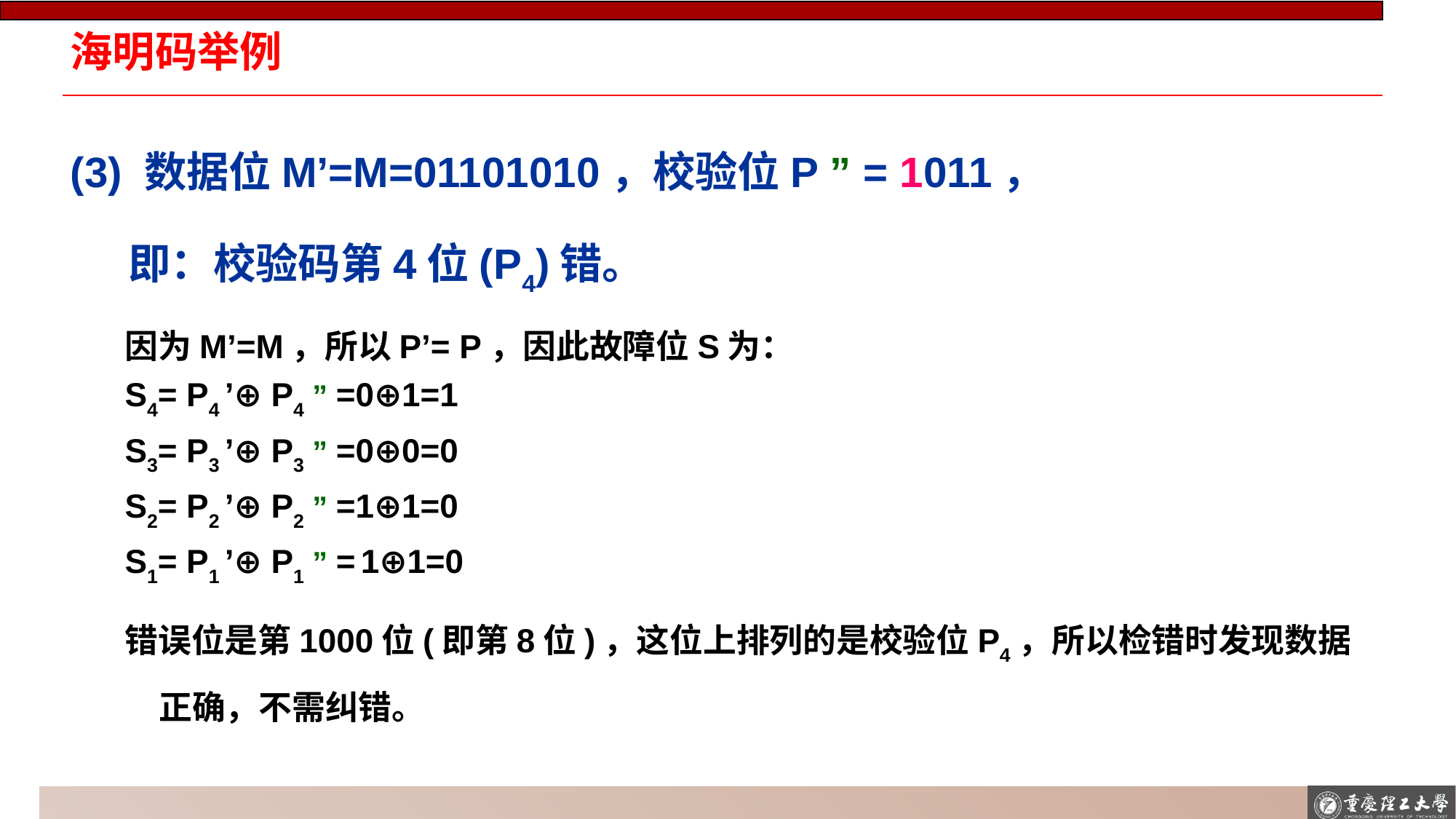

# 海明码举例
(3) 数据位M’=M=01101010，校验位P ” = 1011，
     即：校验码第4位(P4)错。
因为M’=M，所以P’= P，因此故障位S为：
S4= P4 ’⊕ P4 ” =0⊕1=1
S3= P3 ’⊕ P3 ” =0⊕0=0
S2= P2 ’⊕ P2 ” =1⊕1=0
S1= P1 ’⊕ P1 ” = 1⊕1=0
错误位是第1000位(即第8位)，这位上排列的是校验位P4，所以检错时发现数据正确，不需纠错。